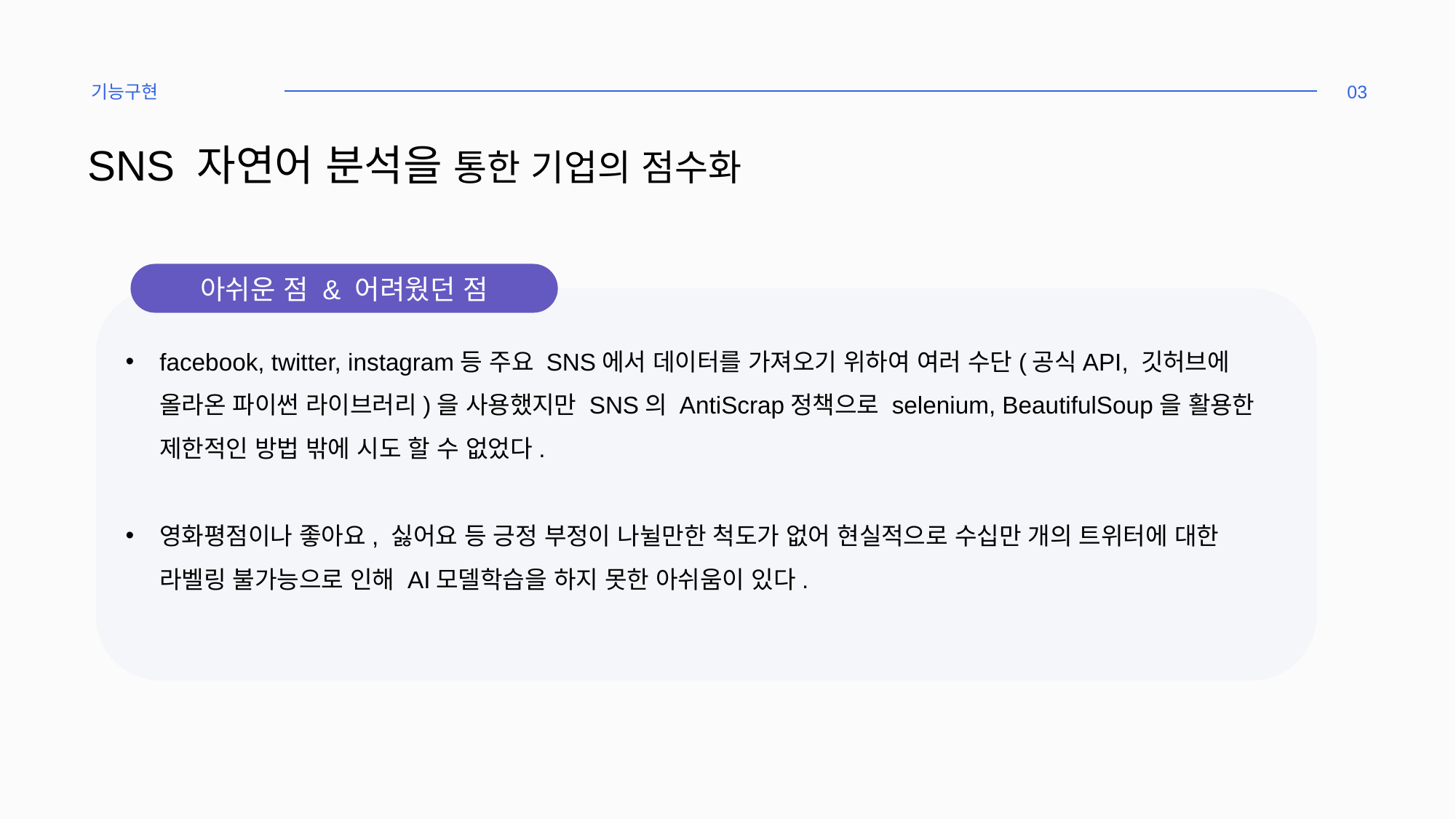

기능구현
03
SNS 자연어 분석을 통한 기업의 점수화
아쉬운 점 & 어려웠던 점
facebook, twitter, instagram등 주요 SNS에서 데이터를 가져오기 위하여 여러 수단(공식API, 깃허브에 올라온 파이썬 라이브러리)을 사용했지만 SNS의 AntiScrap정책으로 selenium, BeautifulSoup을 활용한 제한적인 방법 밖에 시도 할 수 없었다.

영화평점이나 좋아요, 싫어요 등 긍정 부정이 나뉠만한 척도가 없어 현실적으로 수십만 개의 트위터에 대한 라벨링 불가능으로 인해 AI모델학습을 하지 못한 아쉬움이 있다.